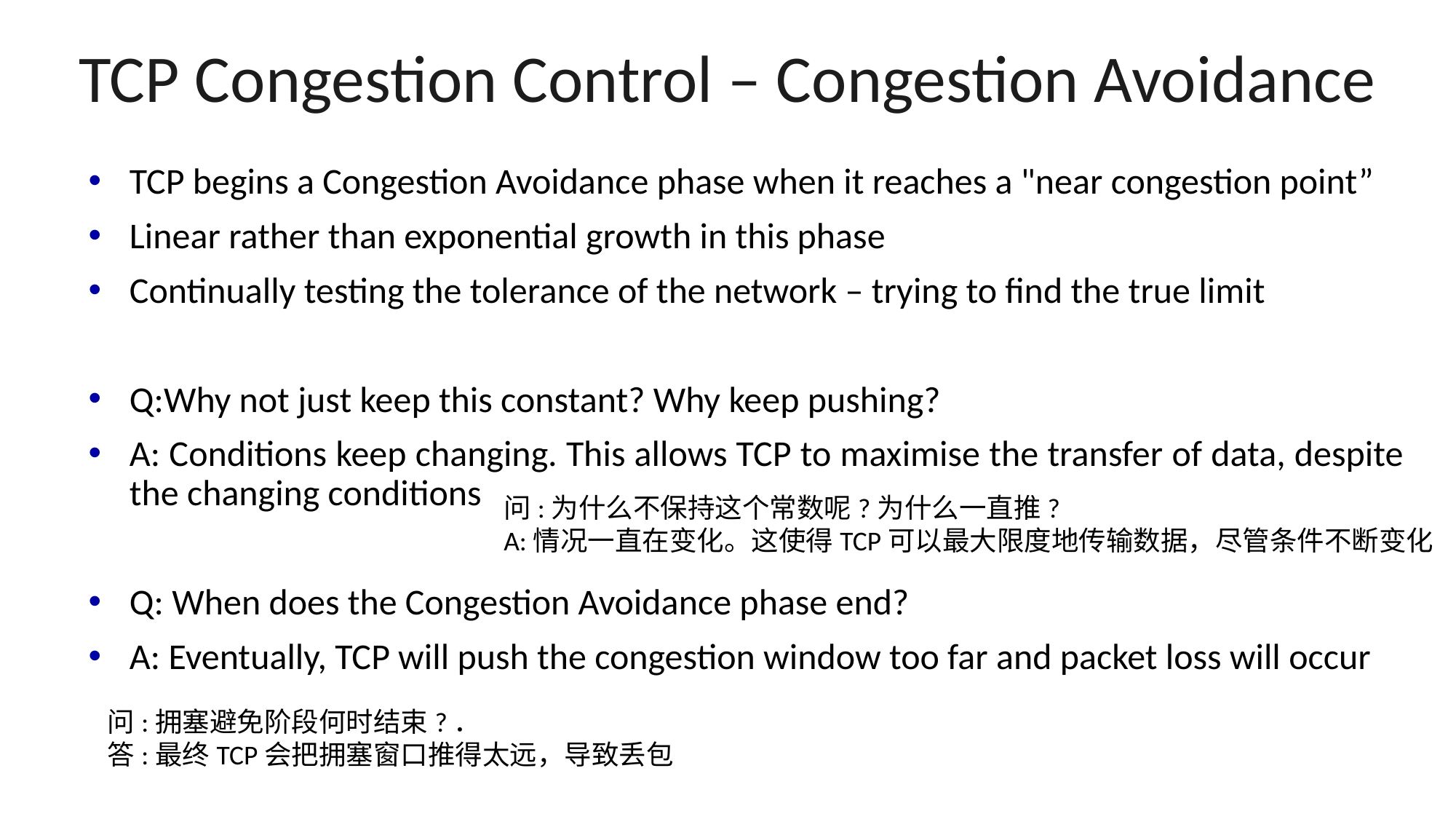

# TCP Congestion Control – Congestion Avoidance
TCP begins a Congestion Avoidance phase when it reaches a "near congestion point”
Linear rather than exponential growth in this phase
Continually testing the tolerance of the network – trying to find the true limit

Q:Why not just keep this constant? Why keep pushing?
A: Conditions keep changing. This allows TCP to maximise the transfer of data, despite the changing conditions

Q: When does the Congestion Avoidance phase end?
A: Eventually, TCP will push the congestion window too far and packet loss will occur
问:为什么不保持这个常数呢?为什么一直推?
A:情况一直在变化。这使得TCP可以最大限度地传输数据，尽管条件不断变化
问:拥塞避免阶段何时结束?．
答:最终TCP会把拥塞窗口推得太远，导致丢包